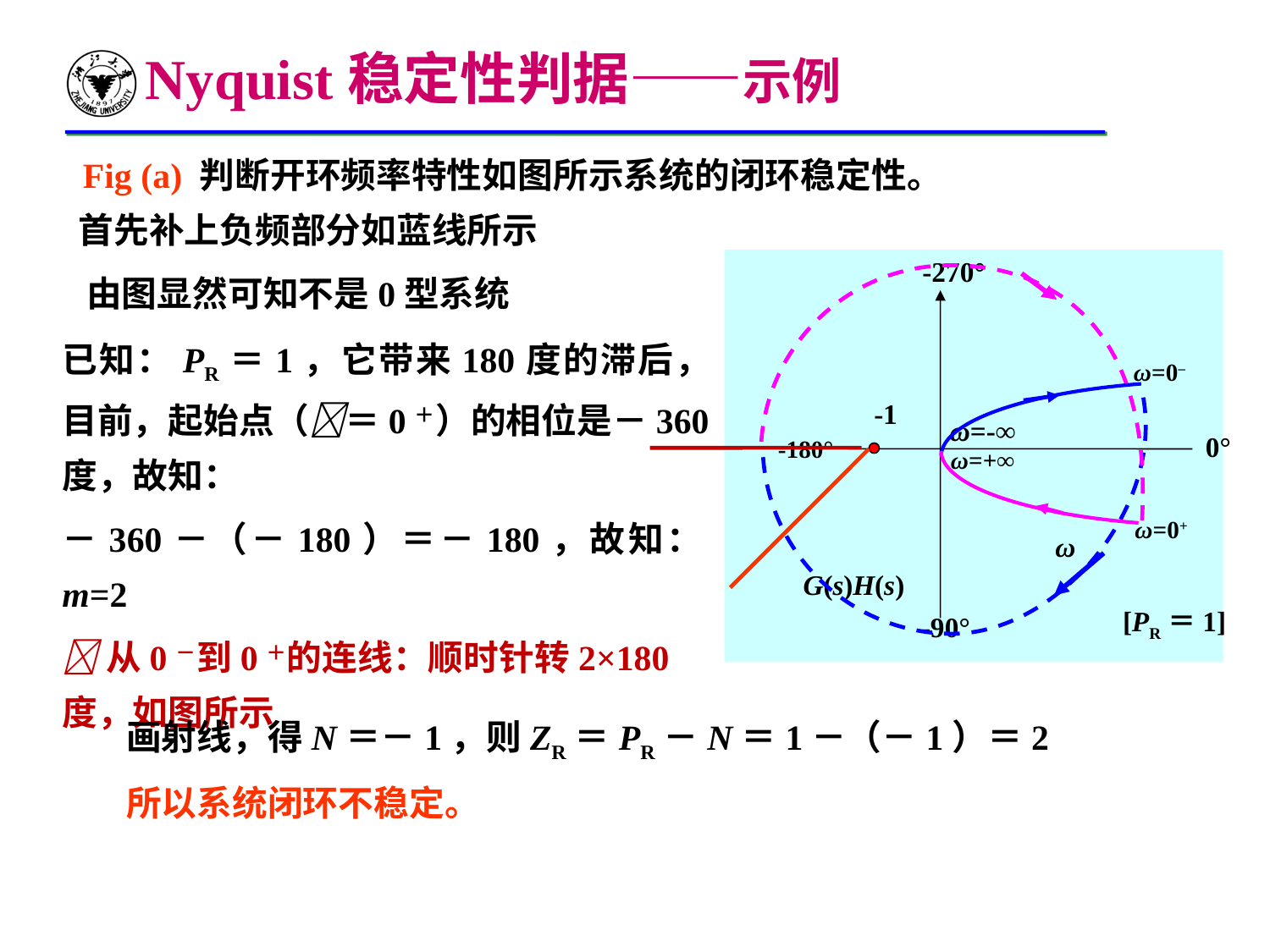

Nyquist稳定性判据——示例
Fig (a) 判断开环频率特性如图所示系统的闭环稳定性。
首先补上负频部分如蓝线所示
-270°

ω=0–
ω=-∞
0°
-180°
ω=+∞

ω=0+
ω
G(s)H(s)
-90°
[PR＝1]
  由图显然可知不是0型系统
已知：PR＝1，它带来180度的滞后，目前，起始点（ω＝0＋）的相位是－360度，故知：
－360－（－180）＝－180，故知：m=2
ω从0－到0＋的连线：顺时针转2×180度，如图所示

-1

画射线，得N＝－1，则ZR＝PR－N＝1－（－1）＝2
所以系统闭环不稳定。